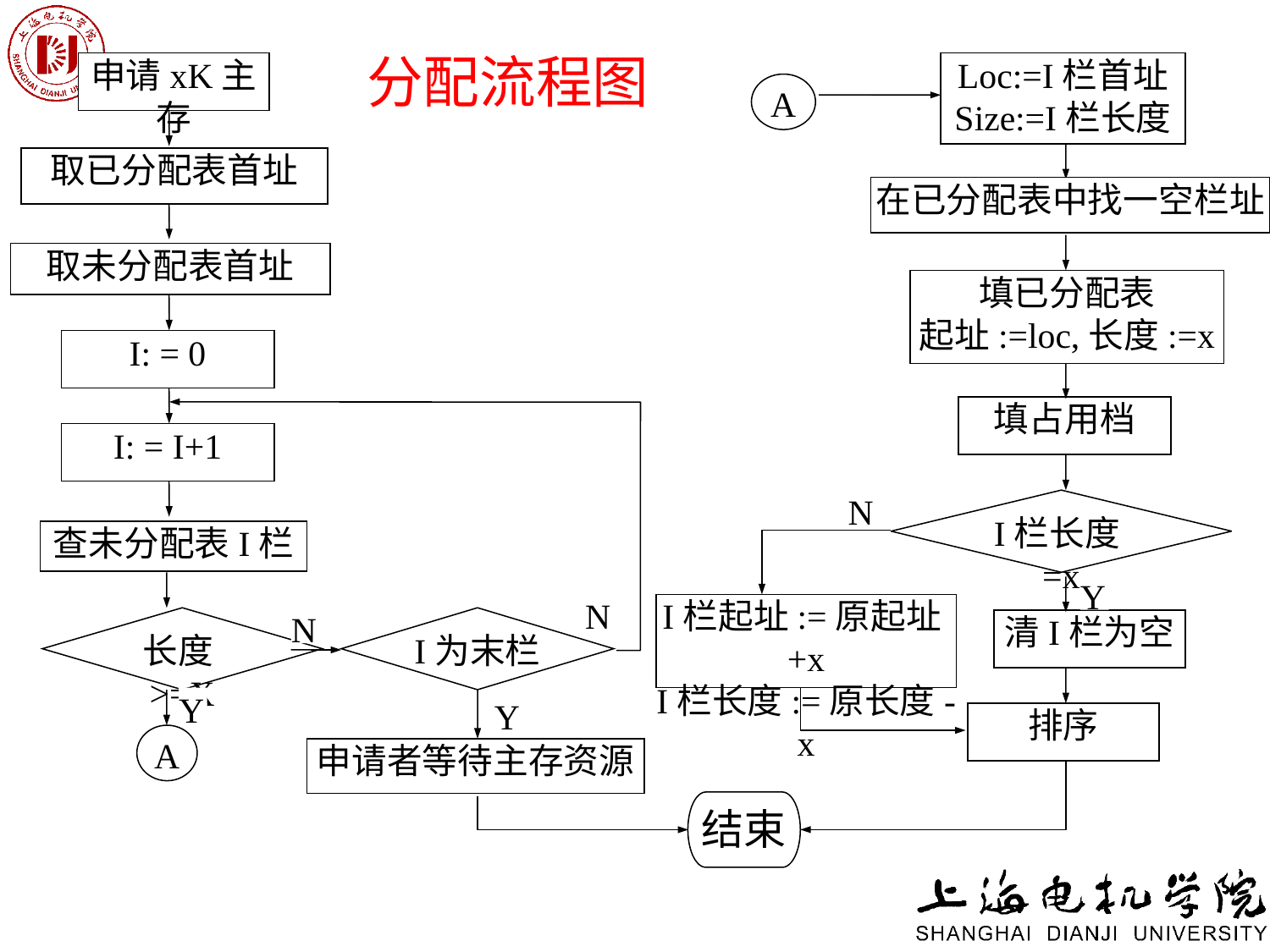

# 分配流程图
申请xK主存
Loc:=I栏首址
Size:=I栏长度
A

取已分配表首址
在已分配表中找一空栏址

取未分配表首址
填已分配表
起址:=loc,长度:=x

I: = 0

填占用档

I: = I+1

N
I栏长度=x
查未分配表I栏

Y

N
I栏起址:=原起址+x
I栏长度:=原长度-x
长度>=X
N
I为末栏
清I栏为空

Y

Y
排序
A
申请者等待主存资源

结束